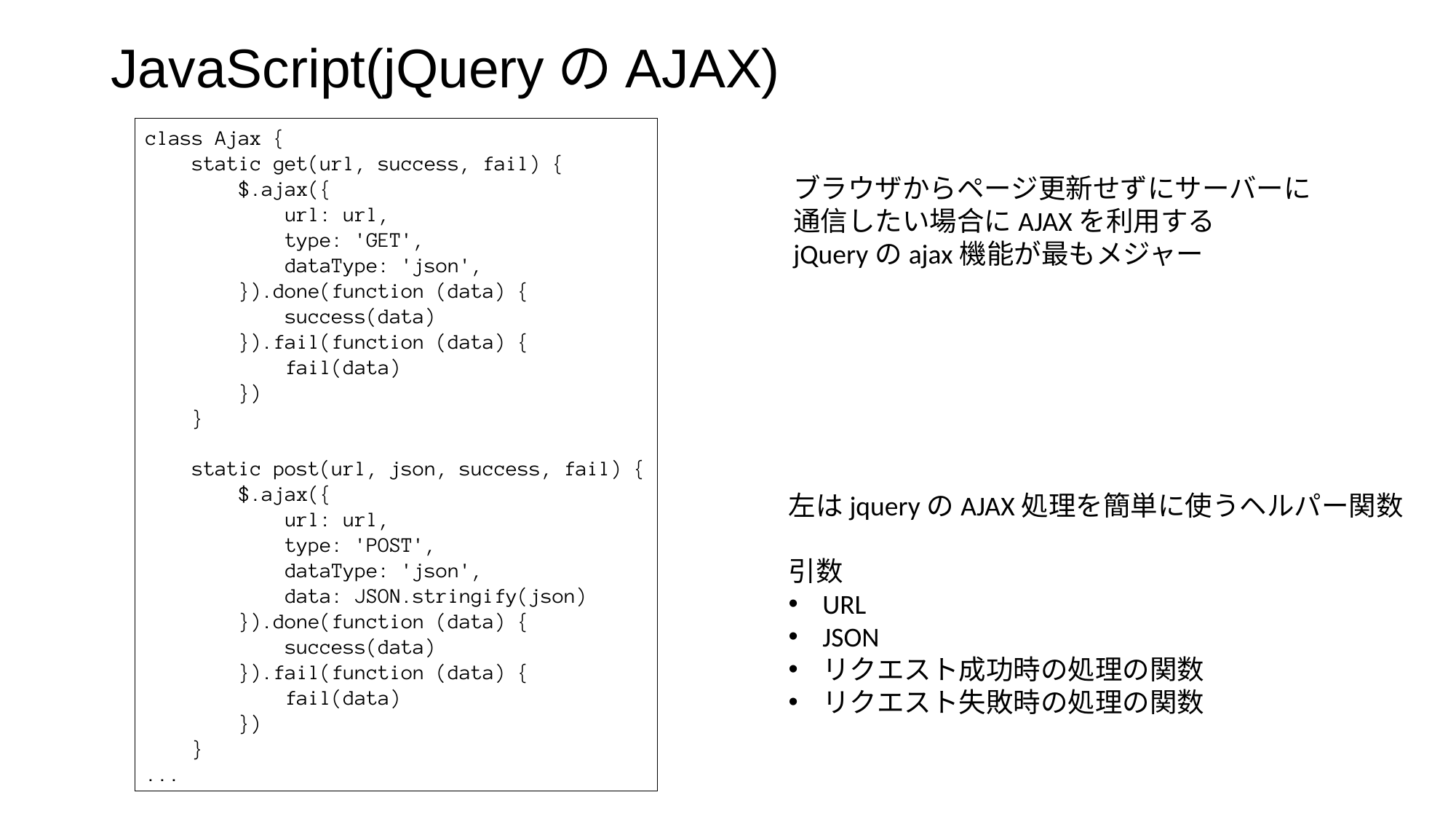

# JavaScript(jQueryのAJAX)
class Ajax {
    static get(url, success, fail) {
        $.ajax({
            url: url,
            type: 'GET',
            dataType: 'json',
        }).done(function (data) {
            success(data)
        }).fail(function (data) {
            fail(data)
        })
    }

    static post(url, json, success, fail) {
        $.ajax({
            url: url,
            type: 'POST',
            dataType: 'json',
            data: JSON.stringify(json)
        }).done(function (data) {
            success(data)
        }).fail(function (data) {
            fail(data)
        })
    }
...
ブラウザからページ更新せずにサーバーに
通信したい場合にAJAXを利用する
jQueryのajax機能が最もメジャー
左はjqueryのAJAX処理を簡単に使うヘルパー関数

引数
URL
JSON
リクエスト成功時の処理の関数
リクエスト失敗時の処理の関数